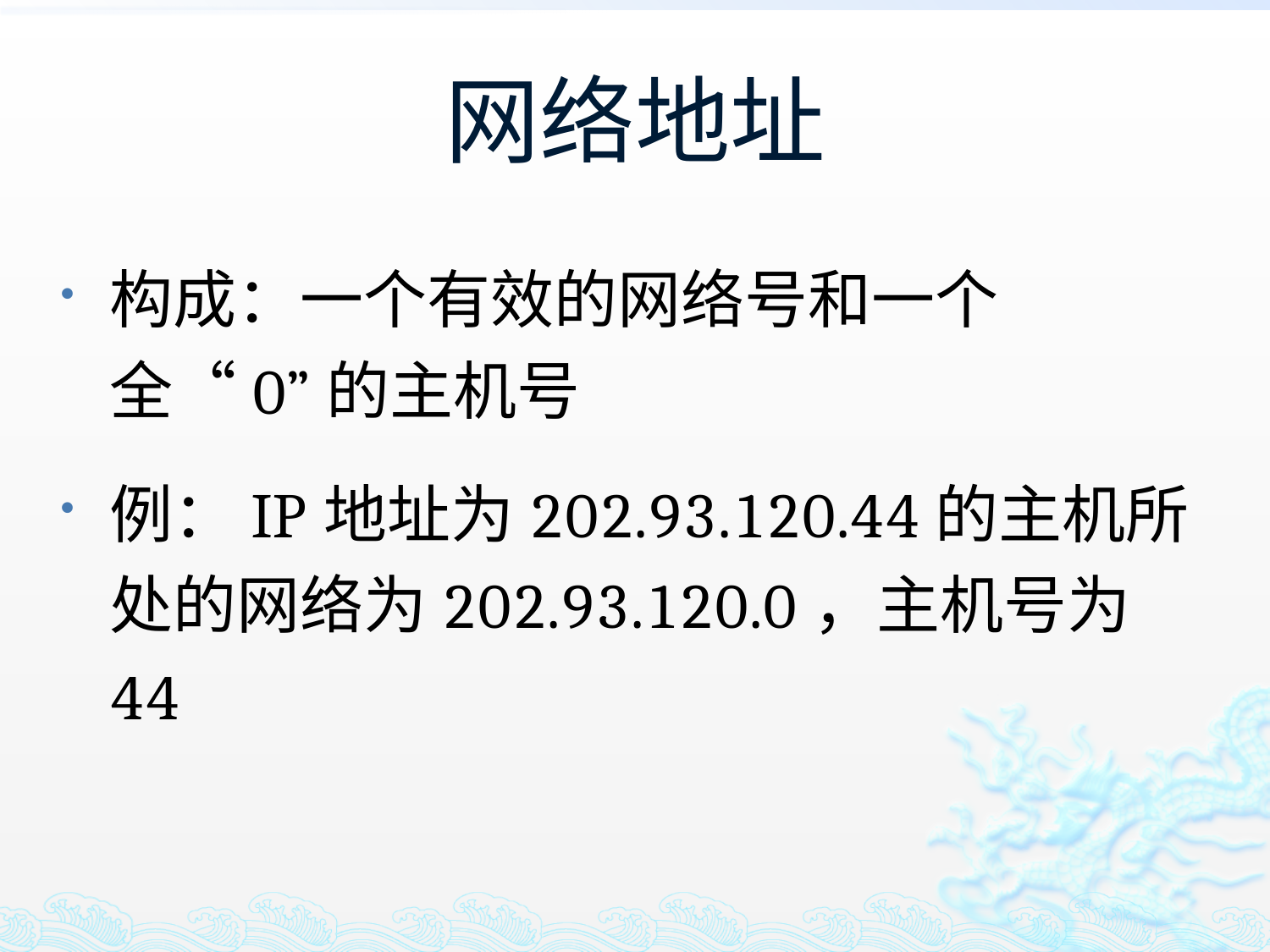

# 网络地址
构成：一个有效的网络号和一个全“0”的主机号
例：IP地址为202.93.120.44的主机所处的网络为202.93.120.0，主机号为44